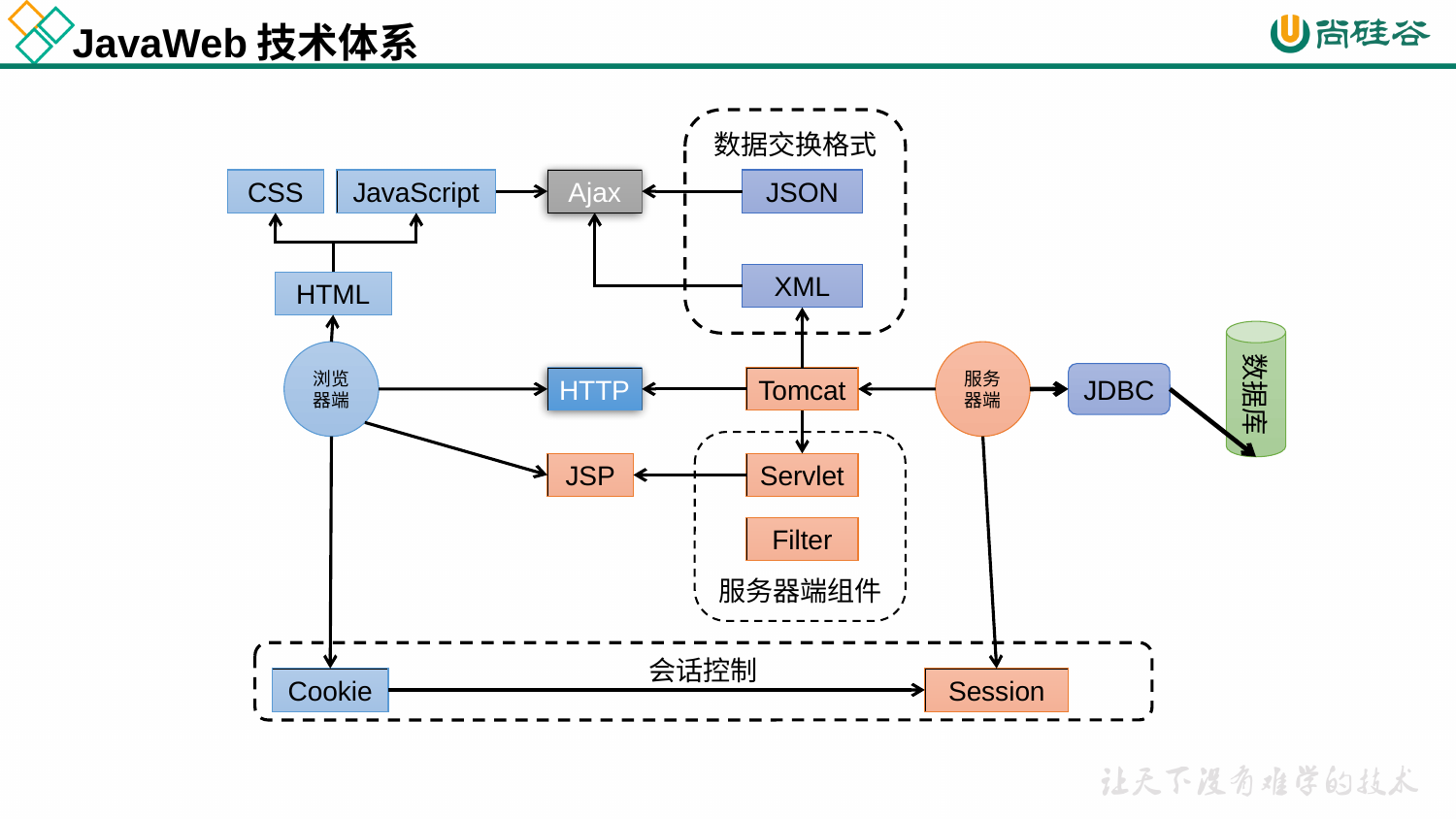

JavaWeb技术体系
数据交换格式
CSS
JavaScript
Ajax
JSON
XML
HTML
数据库
浏览器端
服务器端
JDBC
HTTP
Tomcat
服务器端组件
JSP
Servlet
Filter
会话控制
Cookie
Session